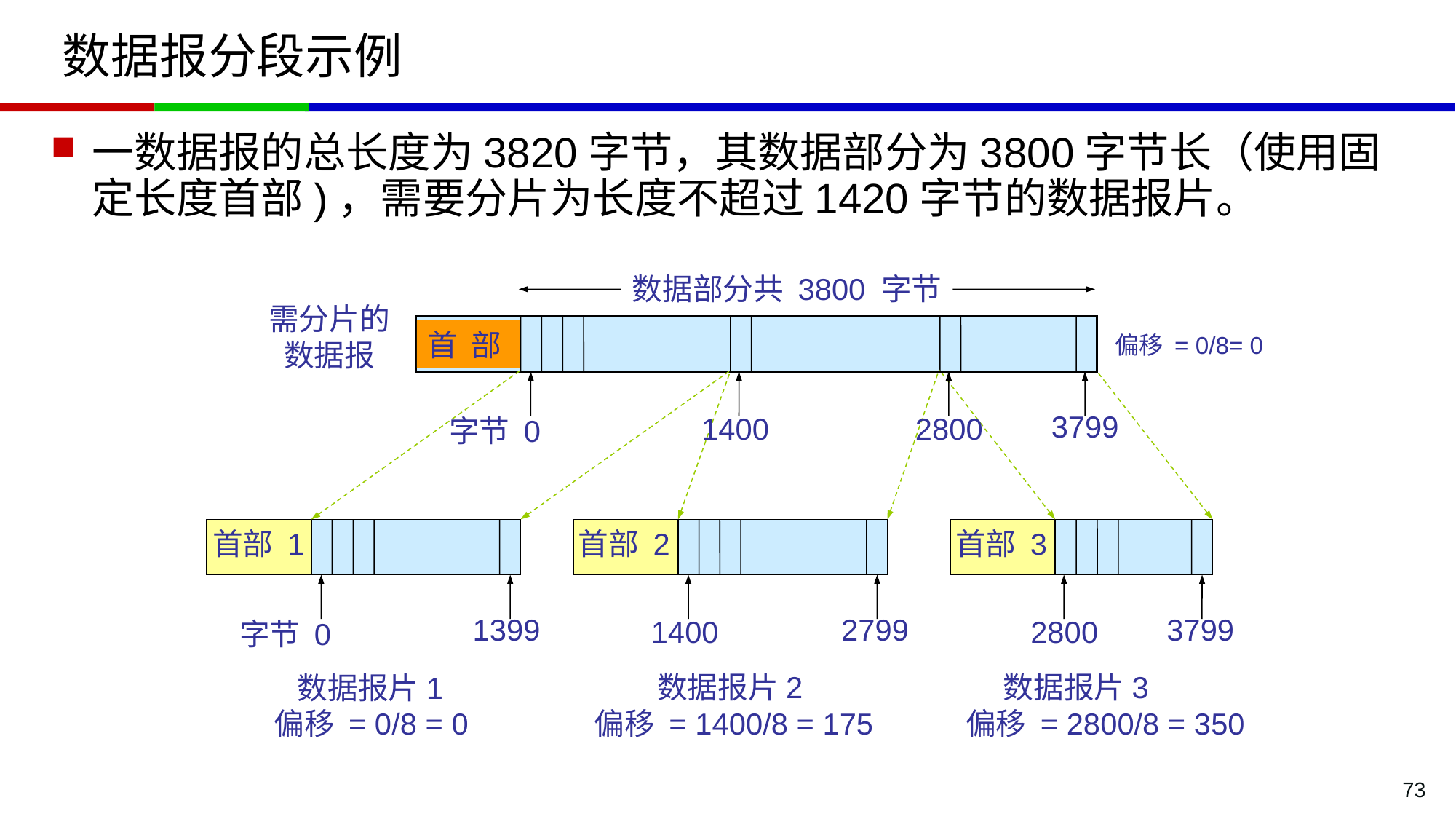

# 数据报分段示例
一数据报的总长度为3820字节，其数据部分为3800字节长（使用固定长度首部)，需要分片为长度不超过1420字节的数据报片。
数据部分共 3800 字节

需分片的
数据报

首  部
偏移 = 0/8= 0

3799
1400
2800
字节 0

首部 1

首部 2

首部 3

1399
2799
3799
1400
2800
字节 0
数据报片2
数据报片3
数据报片1
偏移 = 0/8 = 0
偏移 = 1400/8 = 175
偏移 = 2800/8 = 350
73